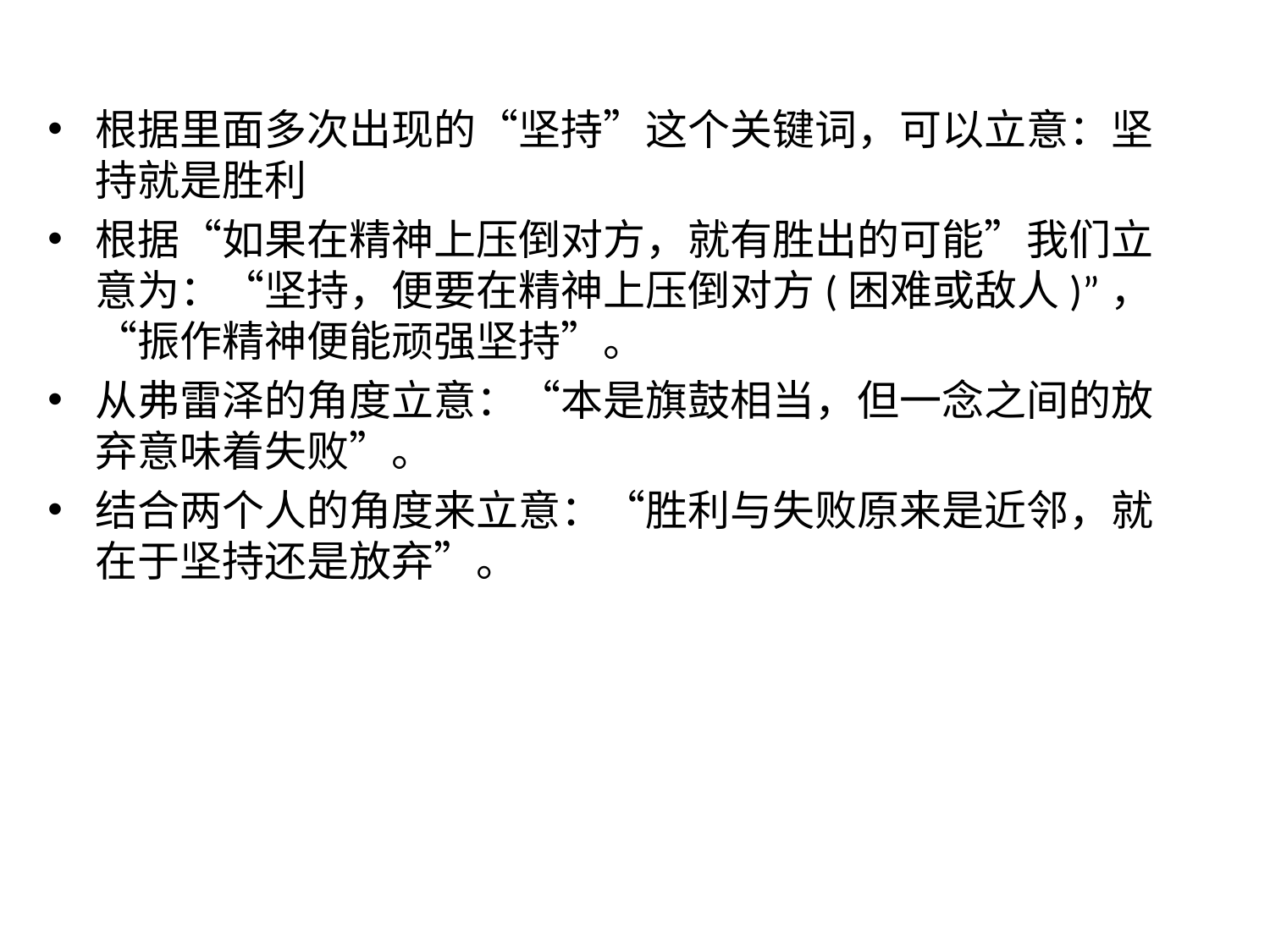

#
根据里面多次出现的“坚持”这个关键词，可以立意：坚持就是胜利
根据“如果在精神上压倒对方，就有胜出的可能”我们立意为：“坚持，便要在精神上压倒对方(困难或敌人)”，“振作精神便能顽强坚持”。
从弗雷泽的角度立意：“本是旗鼓相当，但一念之间的放弃意味着失败”。
结合两个人的角度来立意：“胜利与失败原来是近邻，就在于坚持还是放弃”。